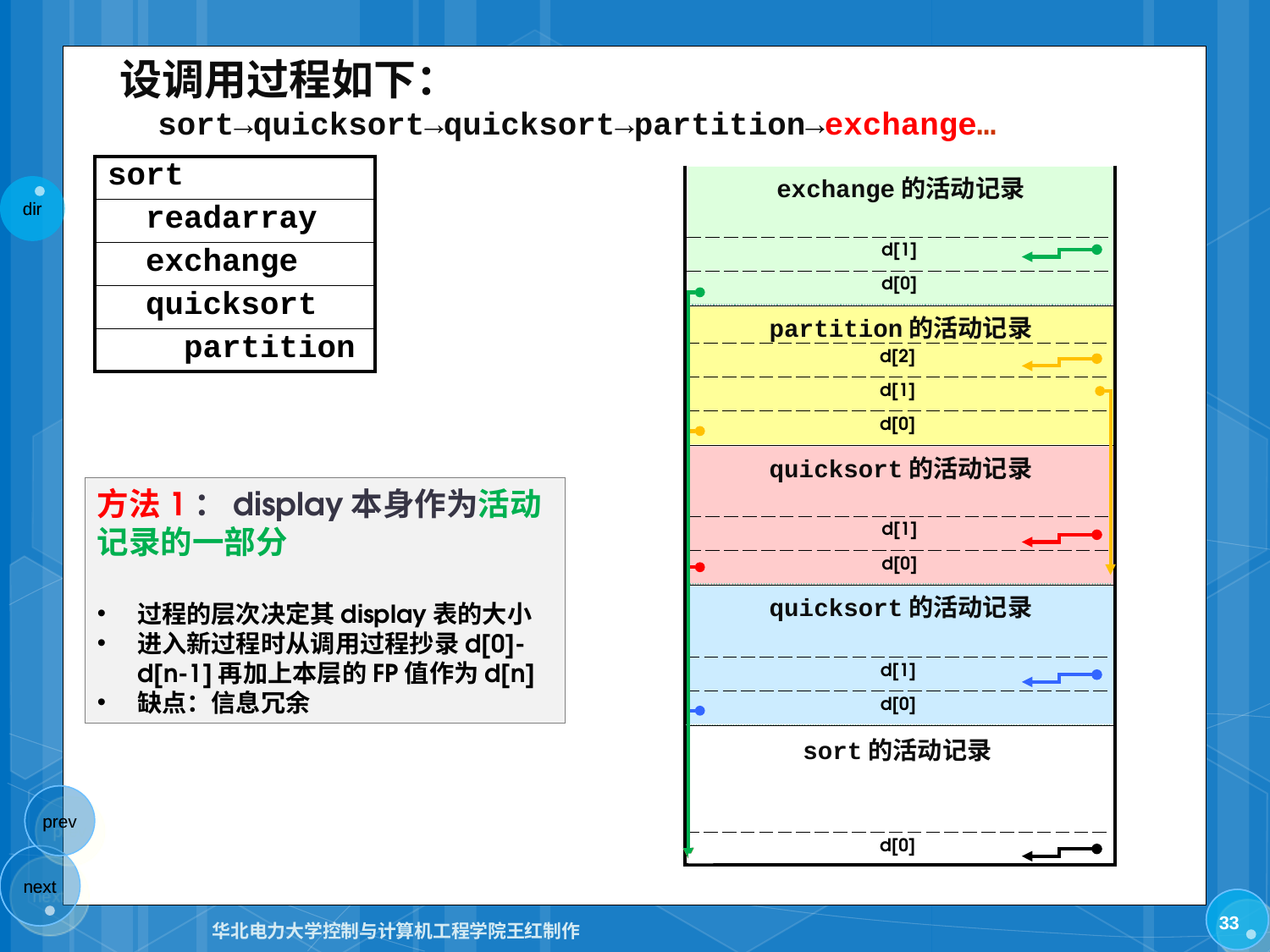

设调用过程如下：
  sort→quicksort→quicksort→partition→exchange…
| sort |
| --- |
| readarray |
| exchange |
| quicksort |
| partition |
|  |
| --- |
|  |
|  |
|  |
|  |
exchange的活动记录
| d[1] |
| --- |
| d[0] |

partition的活动记录
| d[2] |
| --- |
| d[1] |
| d[0] |

quicksort的活动记录
方法1：display本身作为活动记录的一部分

过程的层次决定其display表的大小
进入新过程时从调用过程抄录d[0]-d[n-1]再加上本层的FP值作为d[n]
缺点：信息冗余
| d[1] |
| --- |
| d[0] |

quicksort的活动记录
| d[1] |
| --- |
| d[0] |

sort的活动记录
| d[0] |
| --- |

33
华北电力大学控制与计算机工程学院王红制作